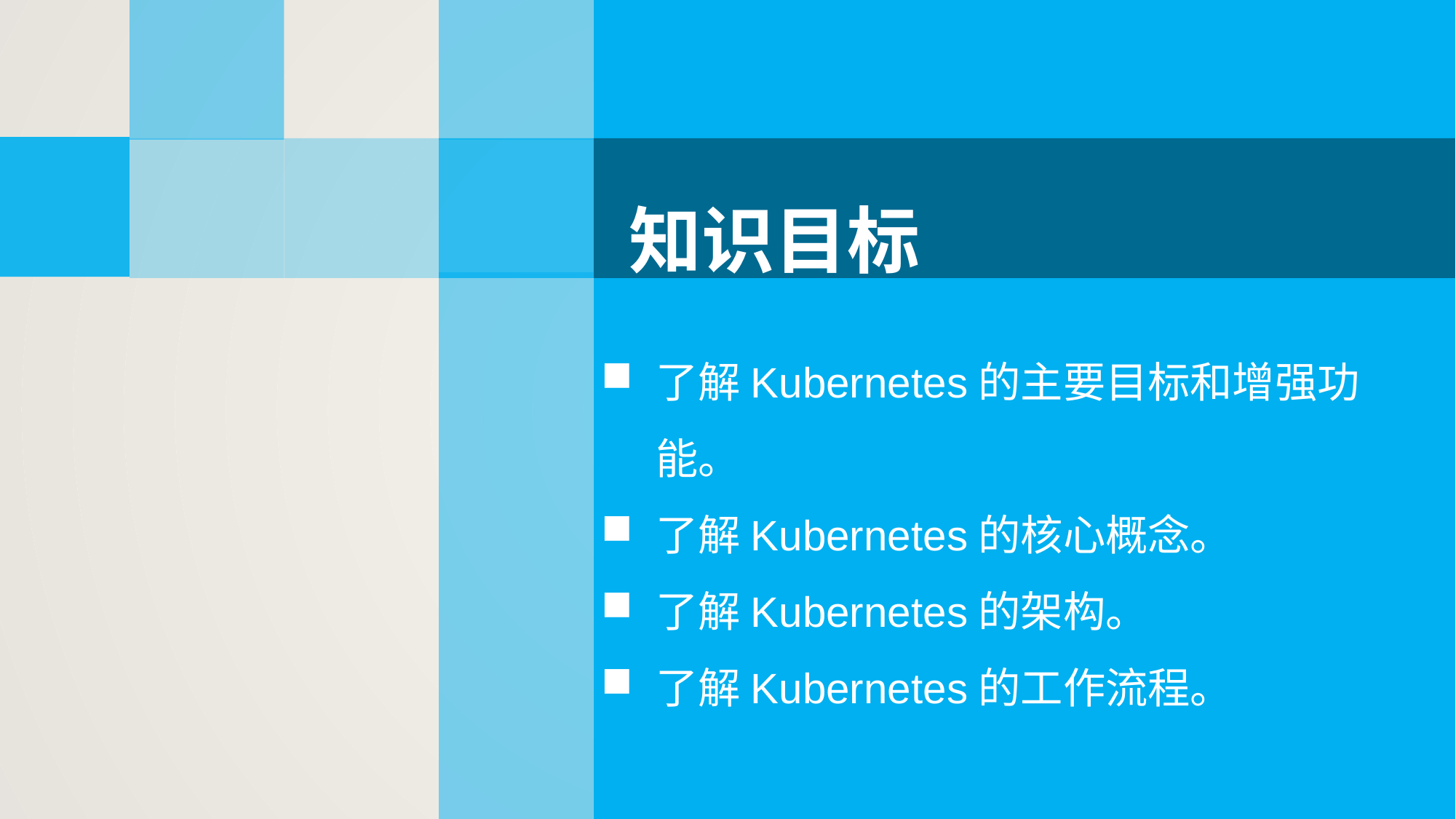

知识目标
了解Kubernetes的主要目标和增强功能。
了解Kubernetes的核心概念。
了解Kubernetes的架构。
了解Kubernetes的工作流程。